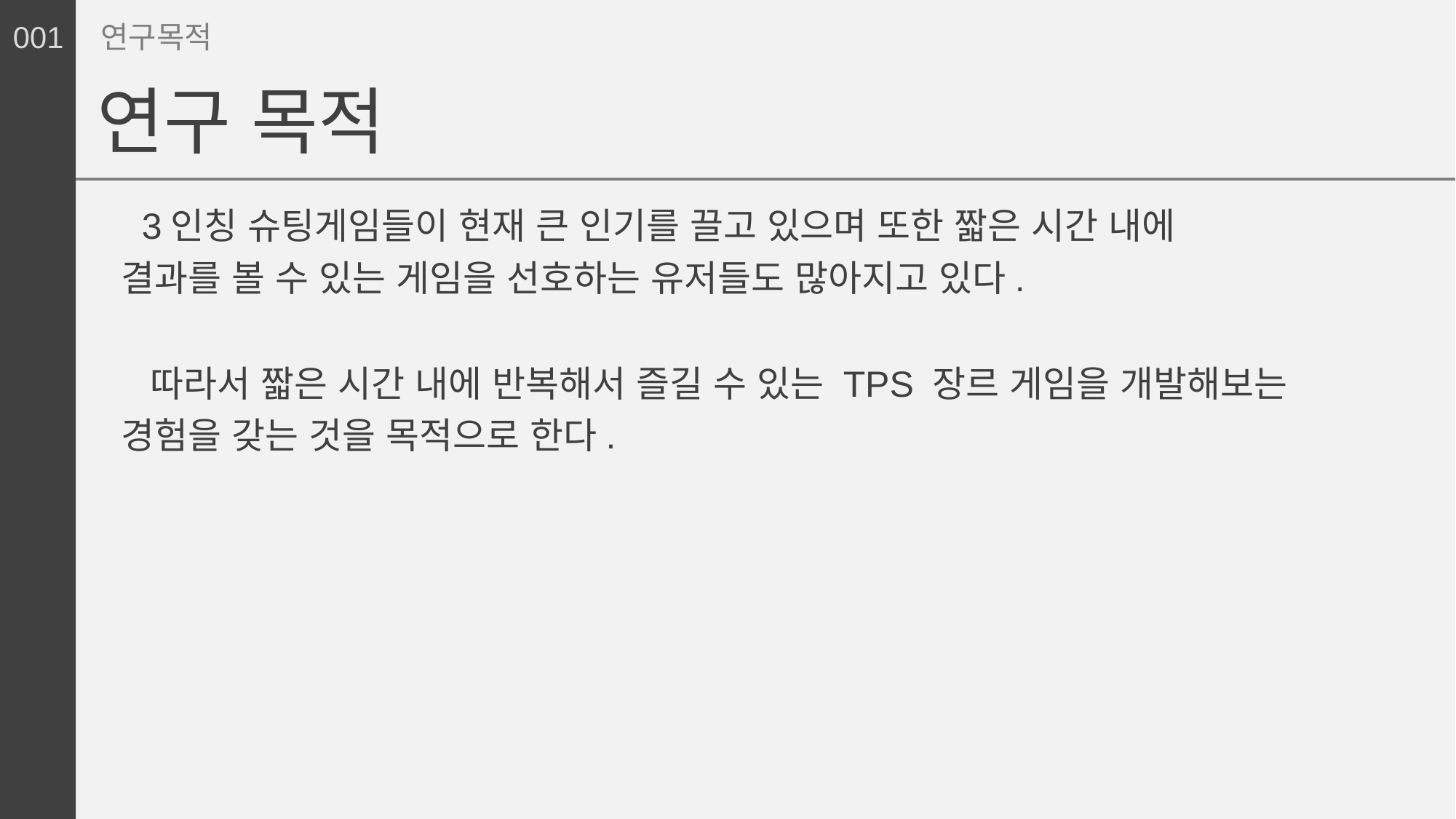

001
연구목적
연구 목적
  3인칭 슈팅게임들이 현재 큰 인기를 끌고 있으며 또한 짧은 시간 내에
결과를 볼 수 있는 게임을 선호하는 유저들도 많아지고 있다.

  따라서 짧은 시간 내에 반복해서 즐길 수 있는 TPS 장르 게임을 개발해보는
경험을 갖는 것을 목적으로 한다.